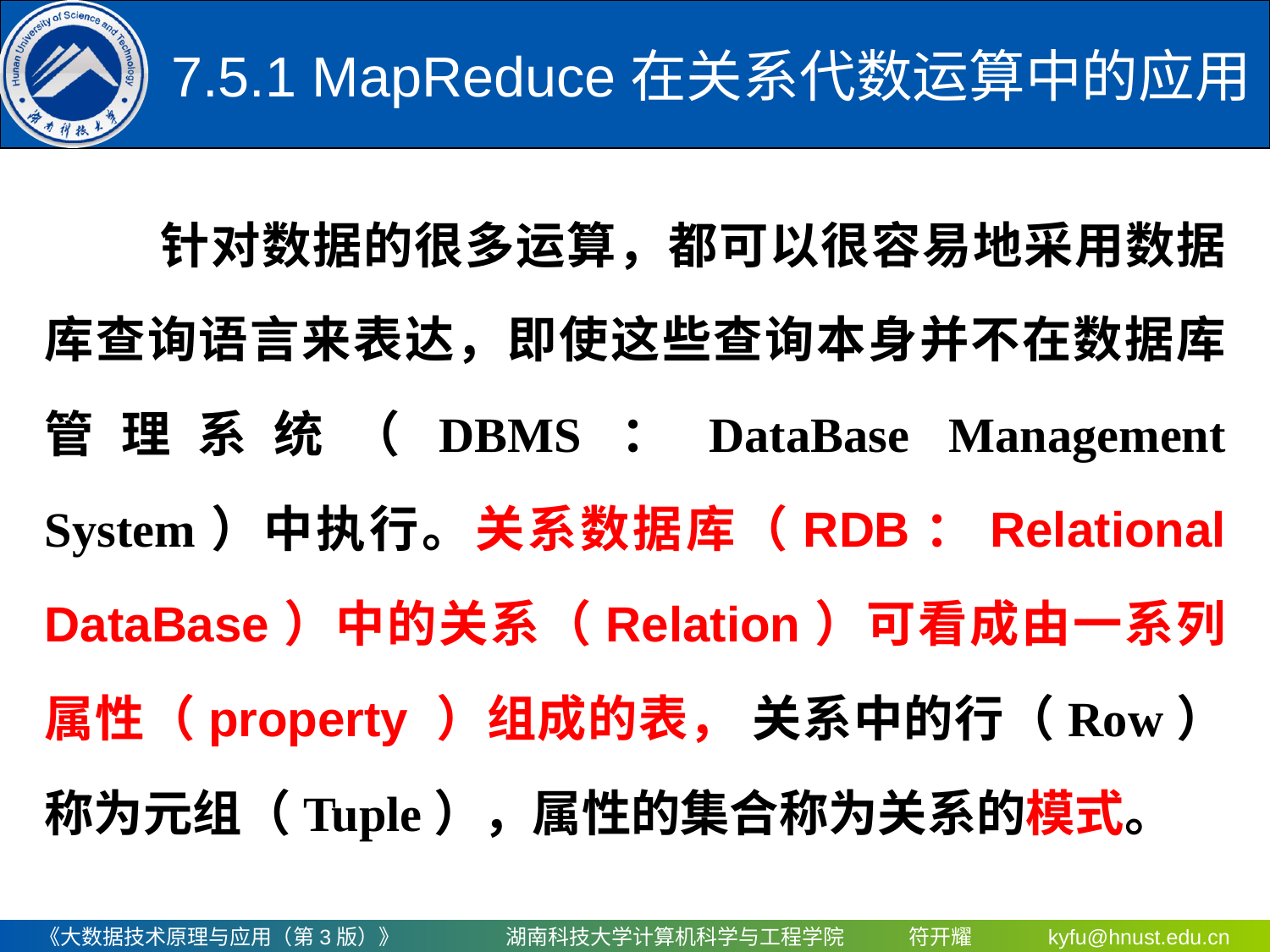

7.5.1 MapReduce在关系代数运算中的应用
        针对数据的很多运算，都可以很容易地采用数据库查询语言来表达，即使这些查询本身并不在数据库管理系统（DBMS：DataBase Management System）中执行。关系数据库（RDB：Relational DataBase）中的关系（Relation）可看成由一系列属性（property ）组成的表， 关系中的行（Row）称为元组（Tuple），属性的集合称为关系的模式。